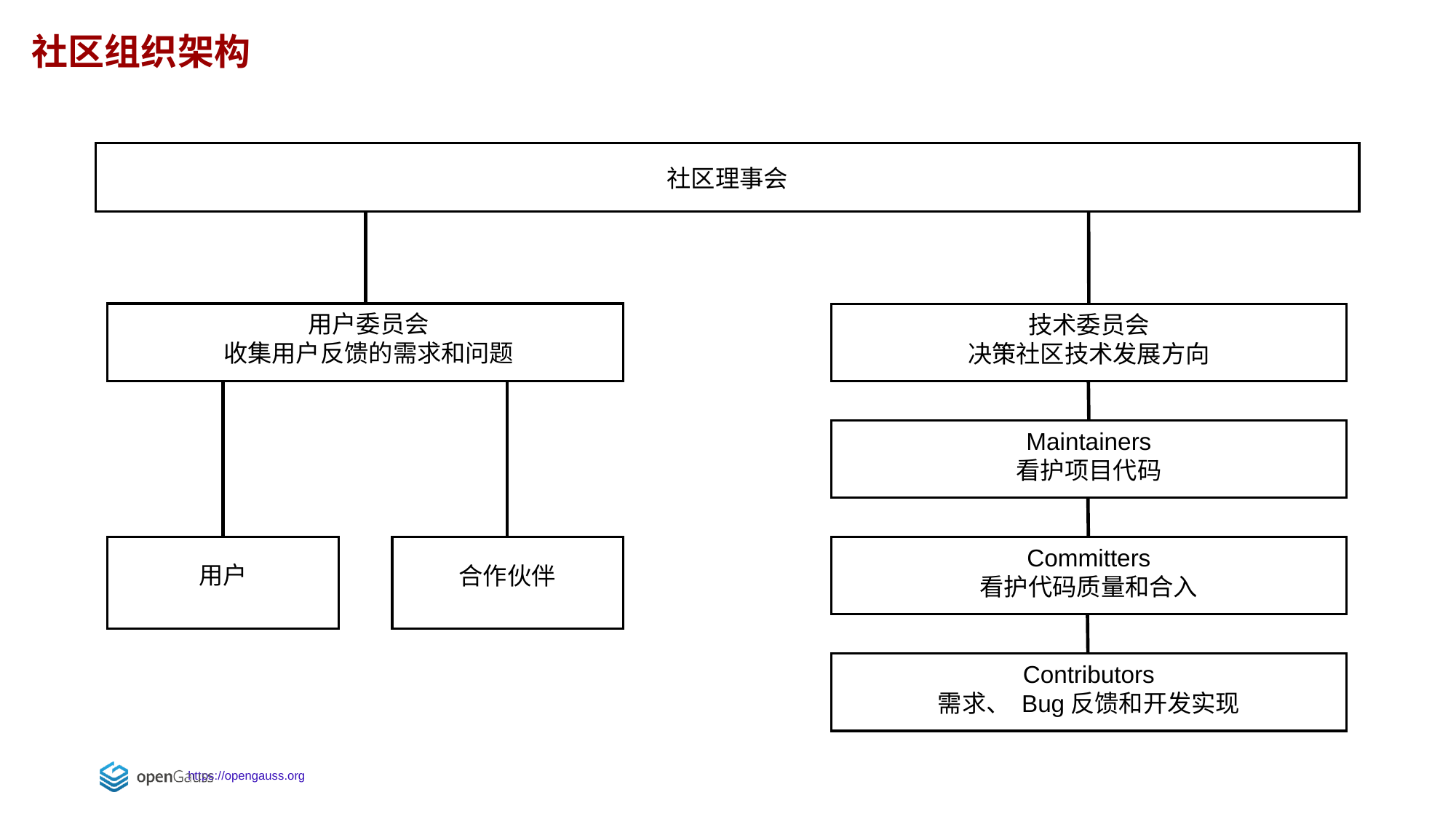

社区组织架构

社区理事会

用户委员会
收集用户反馈的需求和问题

技术委员会
决策社区技术发展方向

Maintainers
看护项目代码

Committers
看护代码质量和合入
用户
合作伙伴

Contributors
需求、 Bug反馈和开发实现